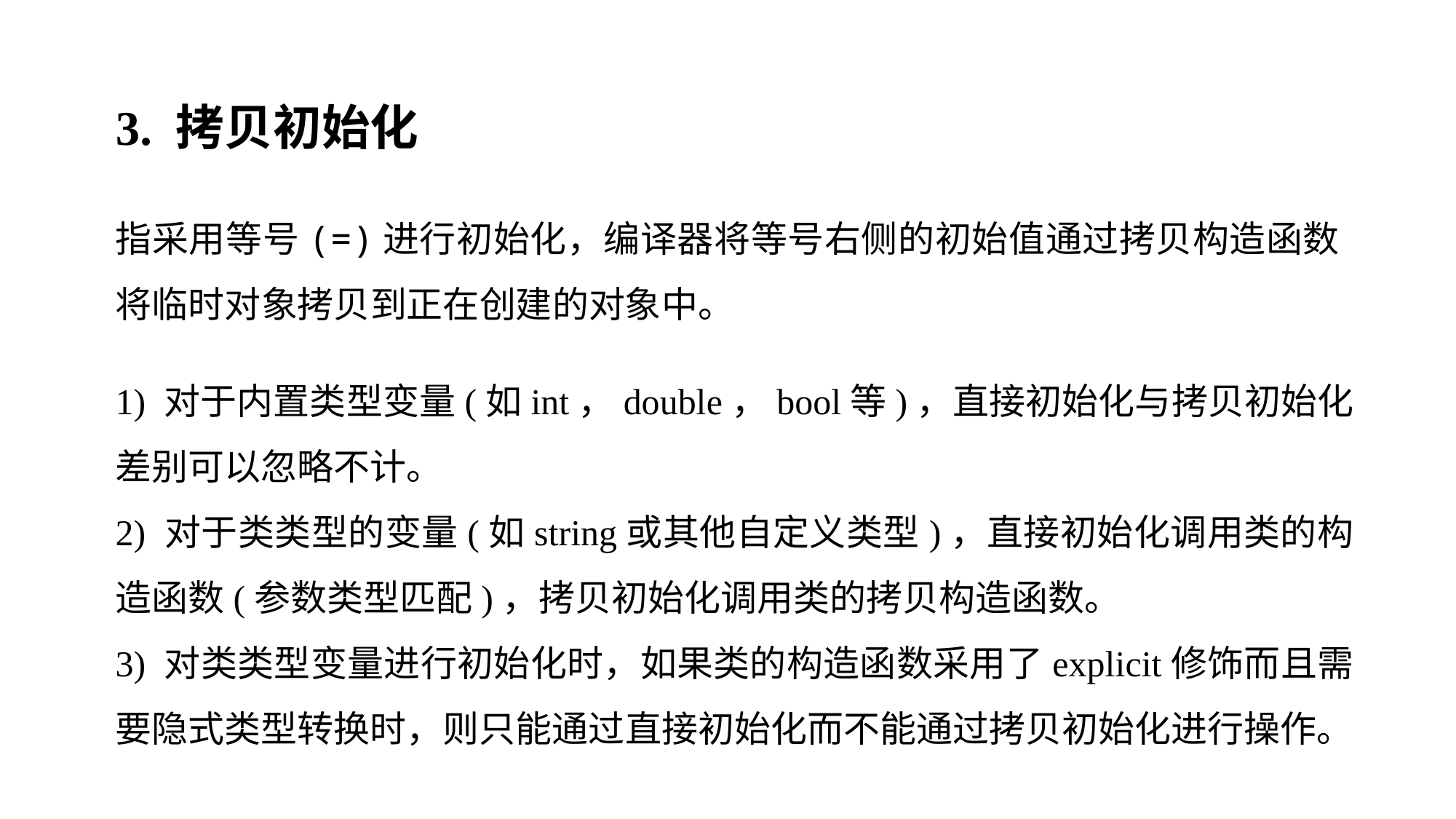

3. 拷贝初始化
指采用等号(=)进行初始化，编译器将等号右侧的初始值通过拷贝构造函数将临时对象拷贝到正在创建的对象中。
1) 对于内置类型变量(如int，double，bool等)，直接初始化与拷贝初始化差别可以忽略不计。
2) 对于类类型的变量(如string或其他自定义类型)，直接初始化调用类的构造函数(参数类型匹配)，拷贝初始化调用类的拷贝构造函数。
3) 对类类型变量进行初始化时，如果类的构造函数采用了explicit修饰而且需要隐式类型转换时，则只能通过直接初始化而不能通过拷贝初始化进行操作。